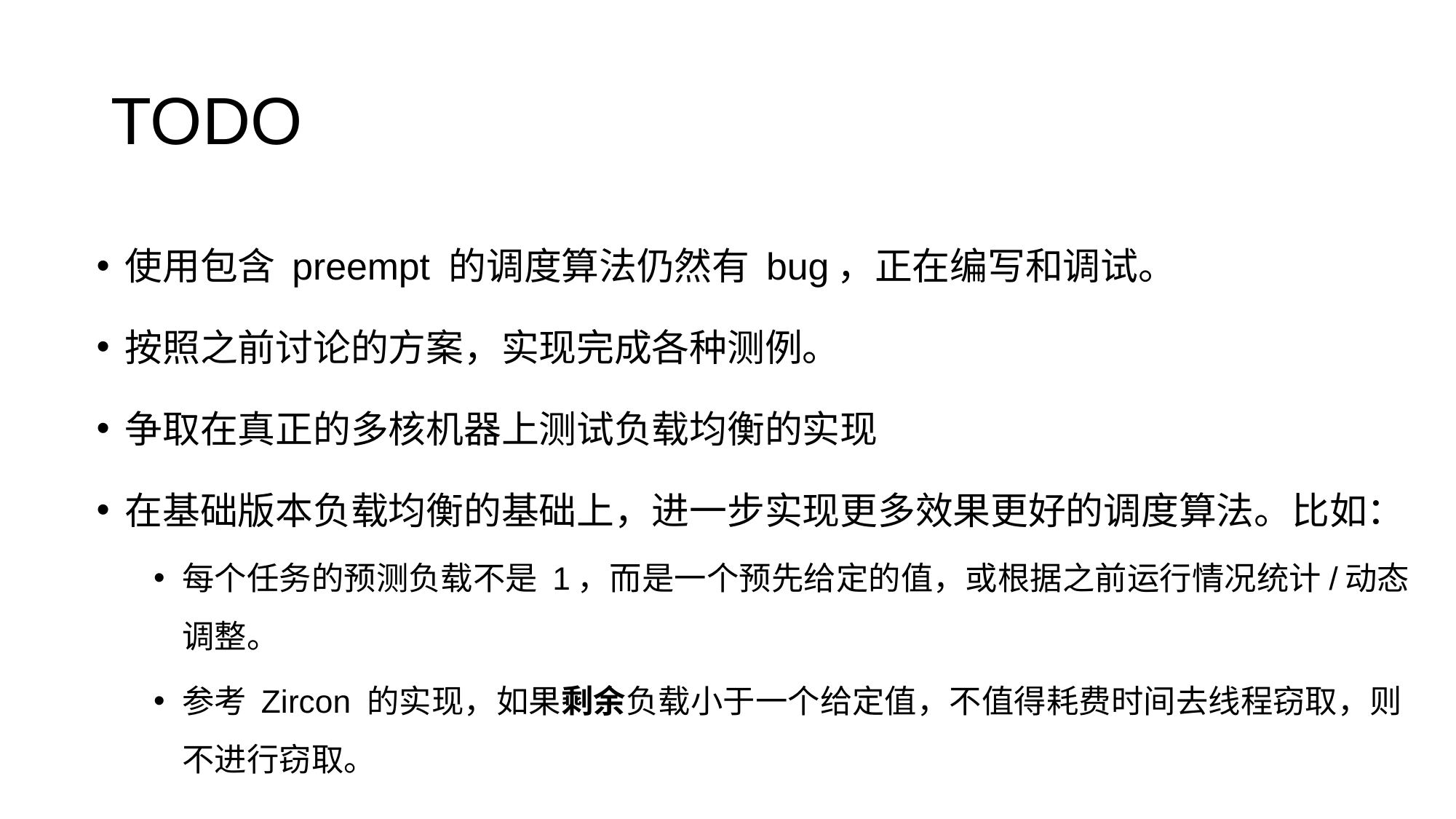

# TODO
使用包含 preempt 的调度算法仍然有 bug，正在编写和调试。
按照之前讨论的方案，实现完成各种测例。
争取在真正的多核机器上测试负载均衡的实现
在基础版本负载均衡的基础上，进一步实现更多效果更好的调度算法。比如：
每个任务的预测负载不是 1，而是一个预先给定的值，或根据之前运行情况统计/动态调整。
参考 Zircon 的实现，如果剩余负载小于一个给定值，不值得耗费时间去线程窃取，则不进行窃取。